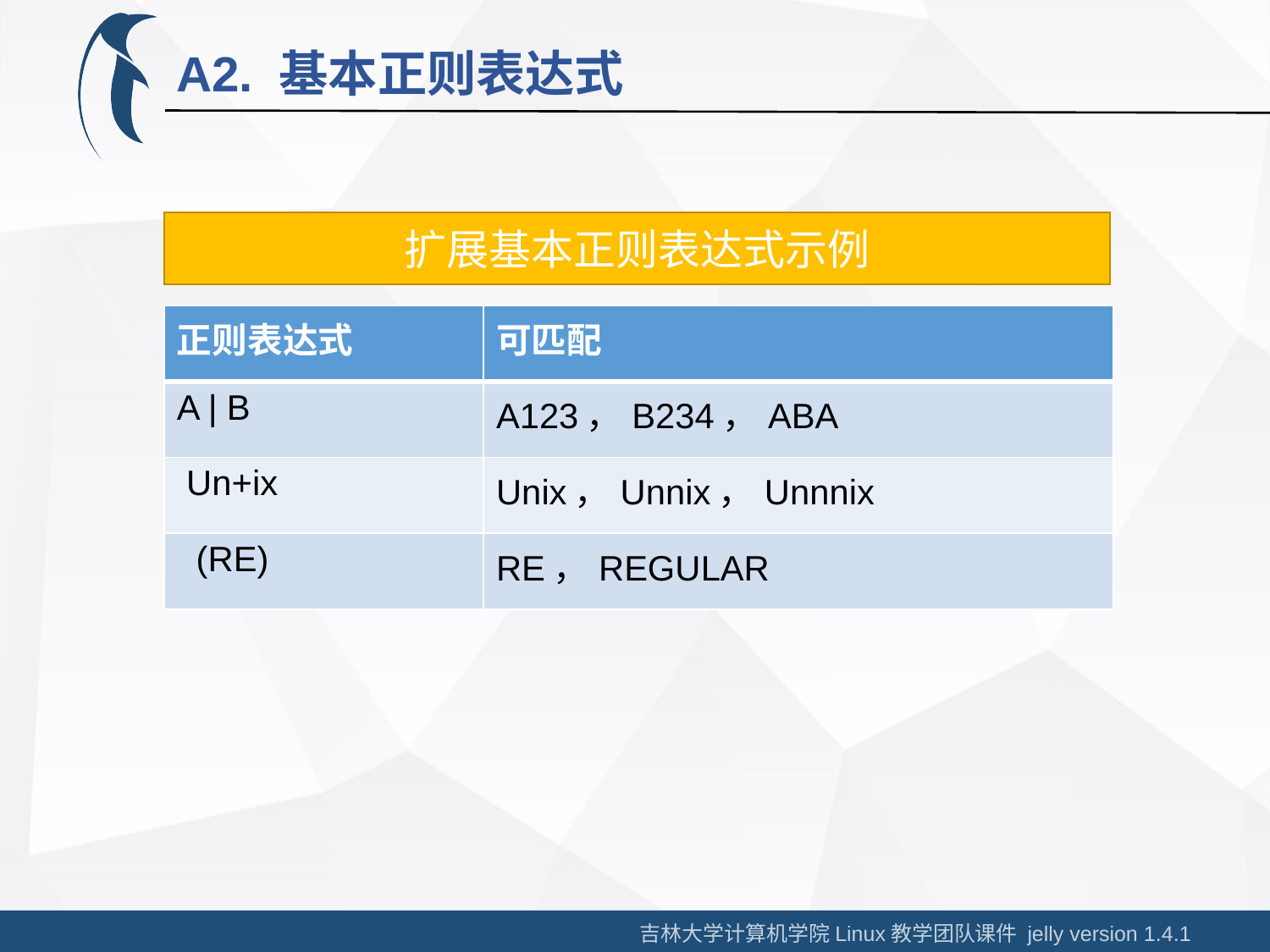

A2. 基本正则表达式
扩展基本正则表达式示例
| 正则表达式 | 可匹配 |
| --- | --- |
| A | B | A123，B234，ABA |
| Un+ix | Unix，Unnix，Unnnix |
| (RE) | RE，REGULAR |